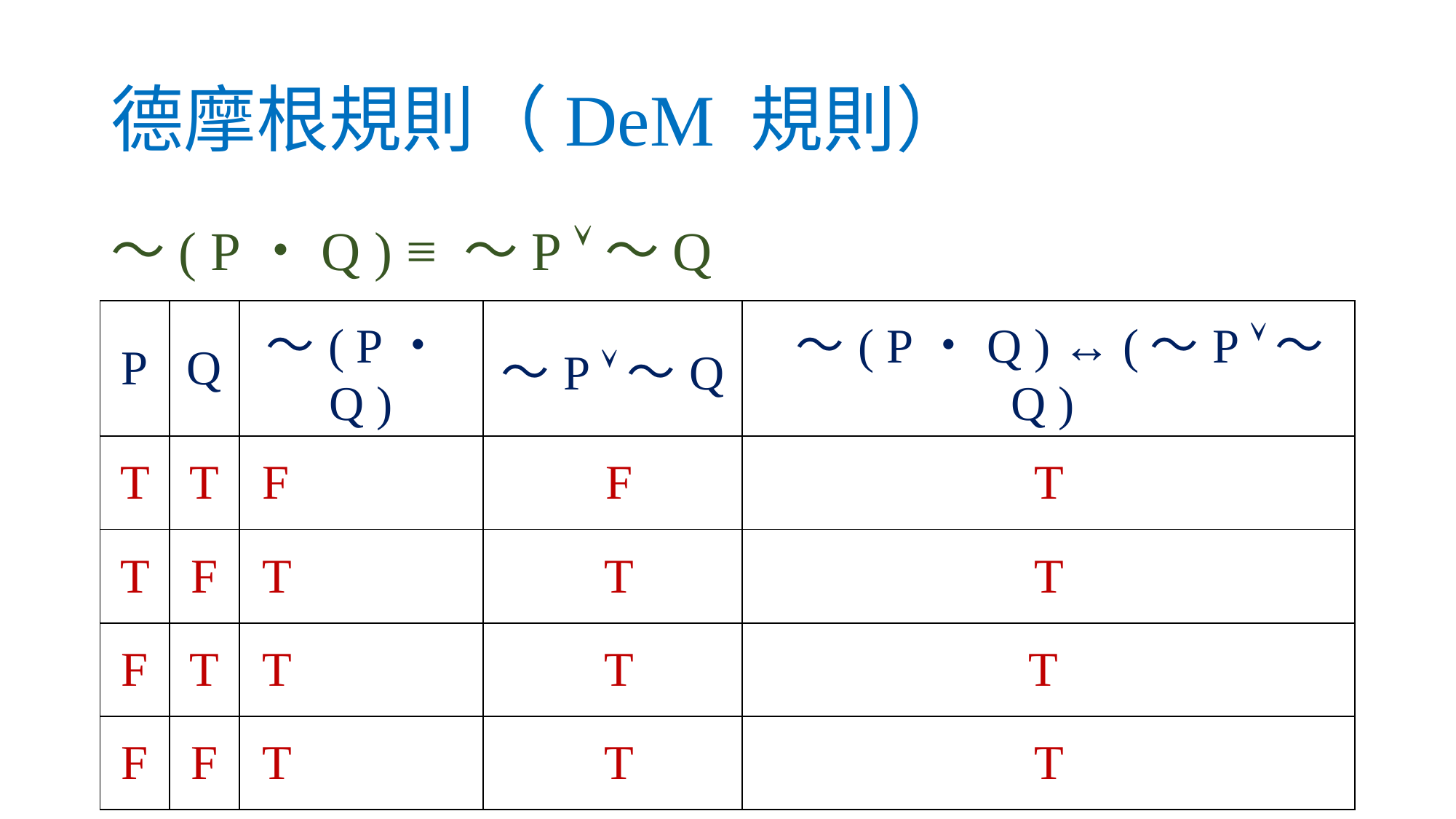

# 德摩根規則（DeM 規則）
～( P・Q ) ≡ ～P ∨～Q
| P | Q | ～( P・Q ) | ～P ∨～Q | ～( P・Q ) ↔︎ (～P ∨～Q ) |
| --- | --- | --- | --- | --- |
| T | T | F | F | T |
| T | F | T | T | T |
| F | T | T | T | T |
| F | F | T | T | T |